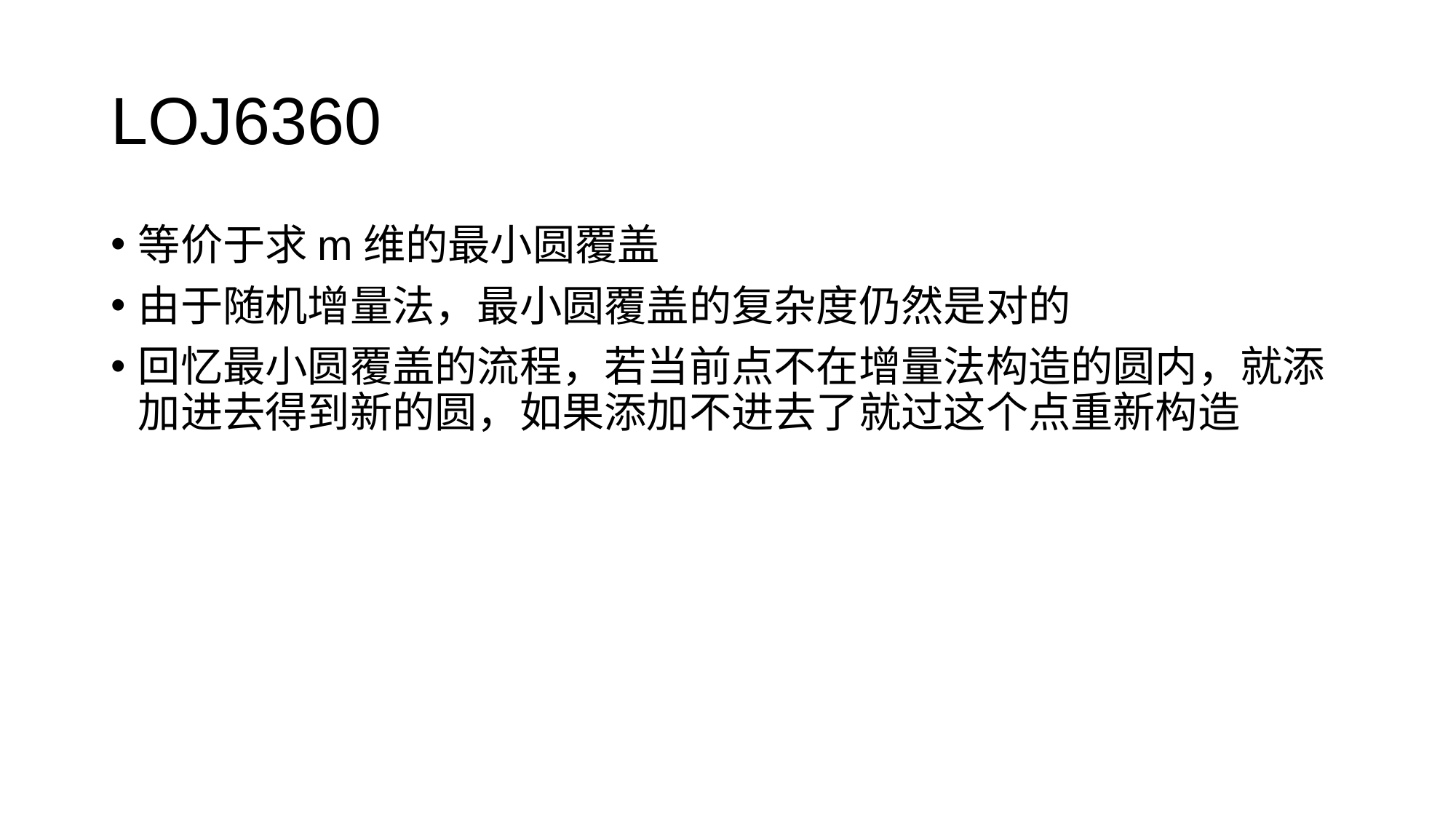

# LOJ6360
等价于求m维的最小圆覆盖
由于随机增量法，最小圆覆盖的复杂度仍然是对的
回忆最小圆覆盖的流程，若当前点不在增量法构造的圆内，就添加进去得到新的圆，如果添加不进去了就过这个点重新构造